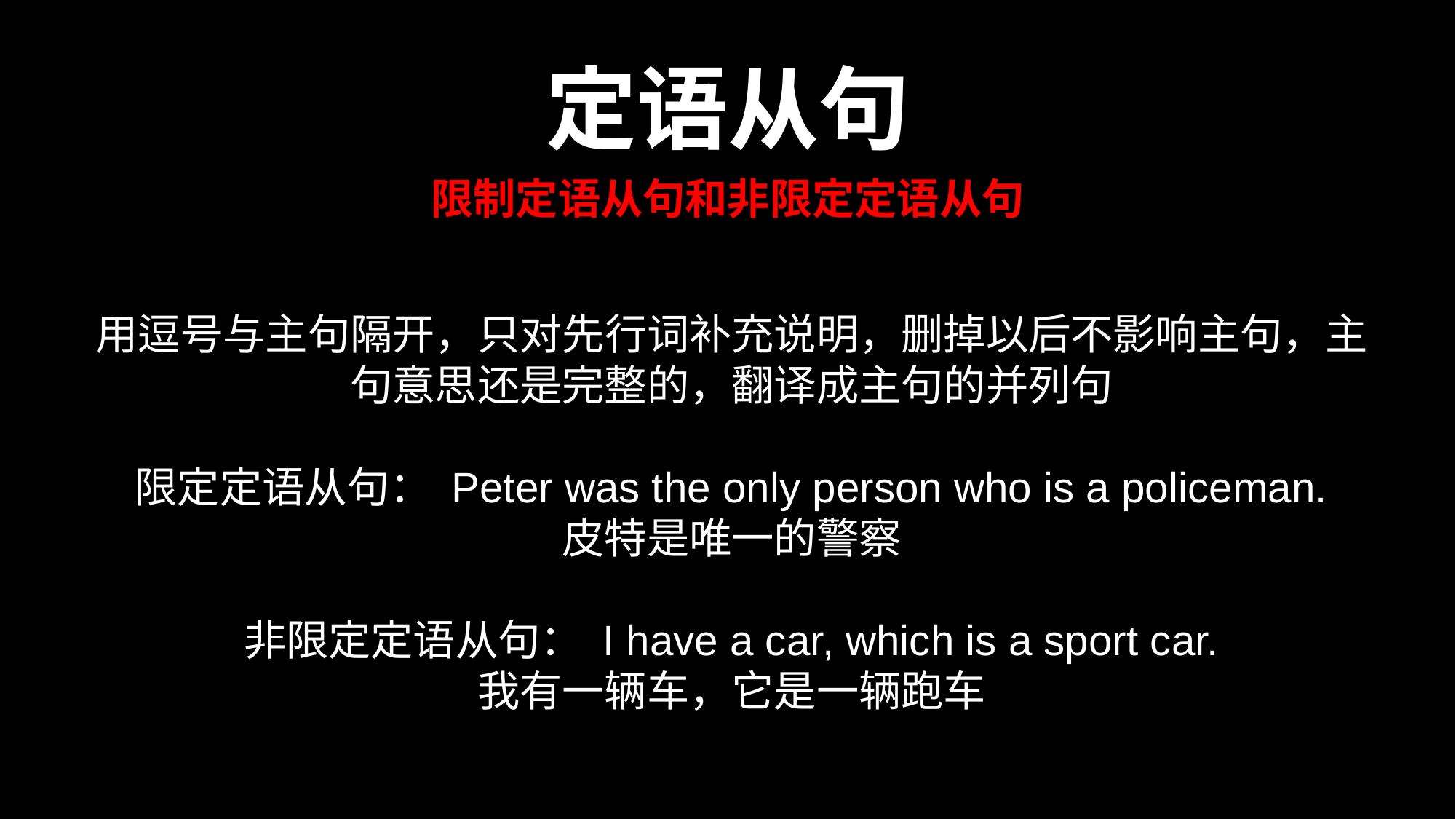

定语从句
限制定语从句和非限定定语从句
用逗号与主句隔开，只对先行词补充说明，删掉以后不影响主句，主句意思还是完整的，翻译成主句的并列句

限定定语从句： Peter was the only person who is a policeman.
皮特是唯一的警察

非限定定语从句： I have a car, which is a sport car.
我有一辆车，它是一辆跑车